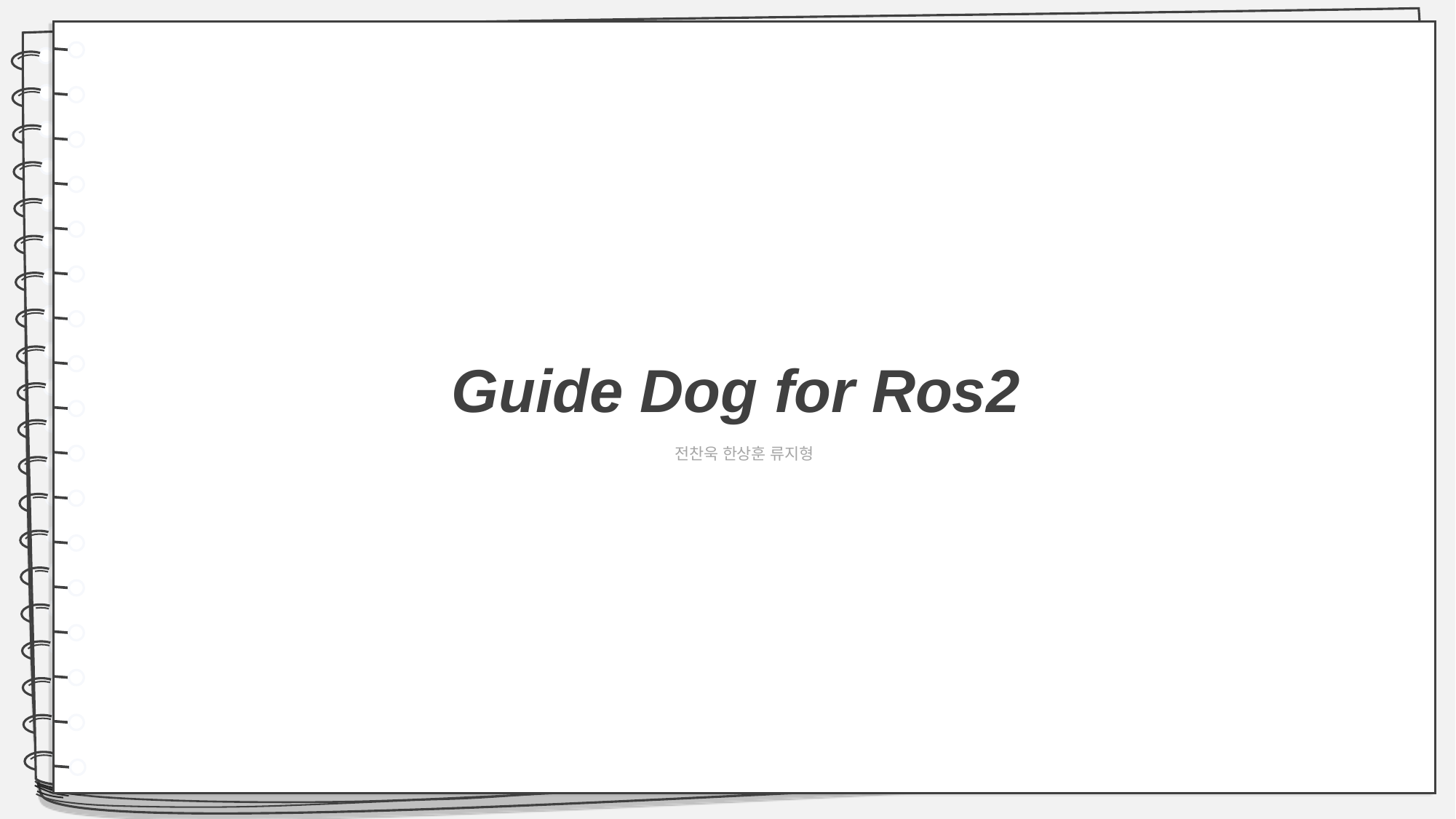

Guide Dog for Ros2
전찬욱 한상훈 류지형